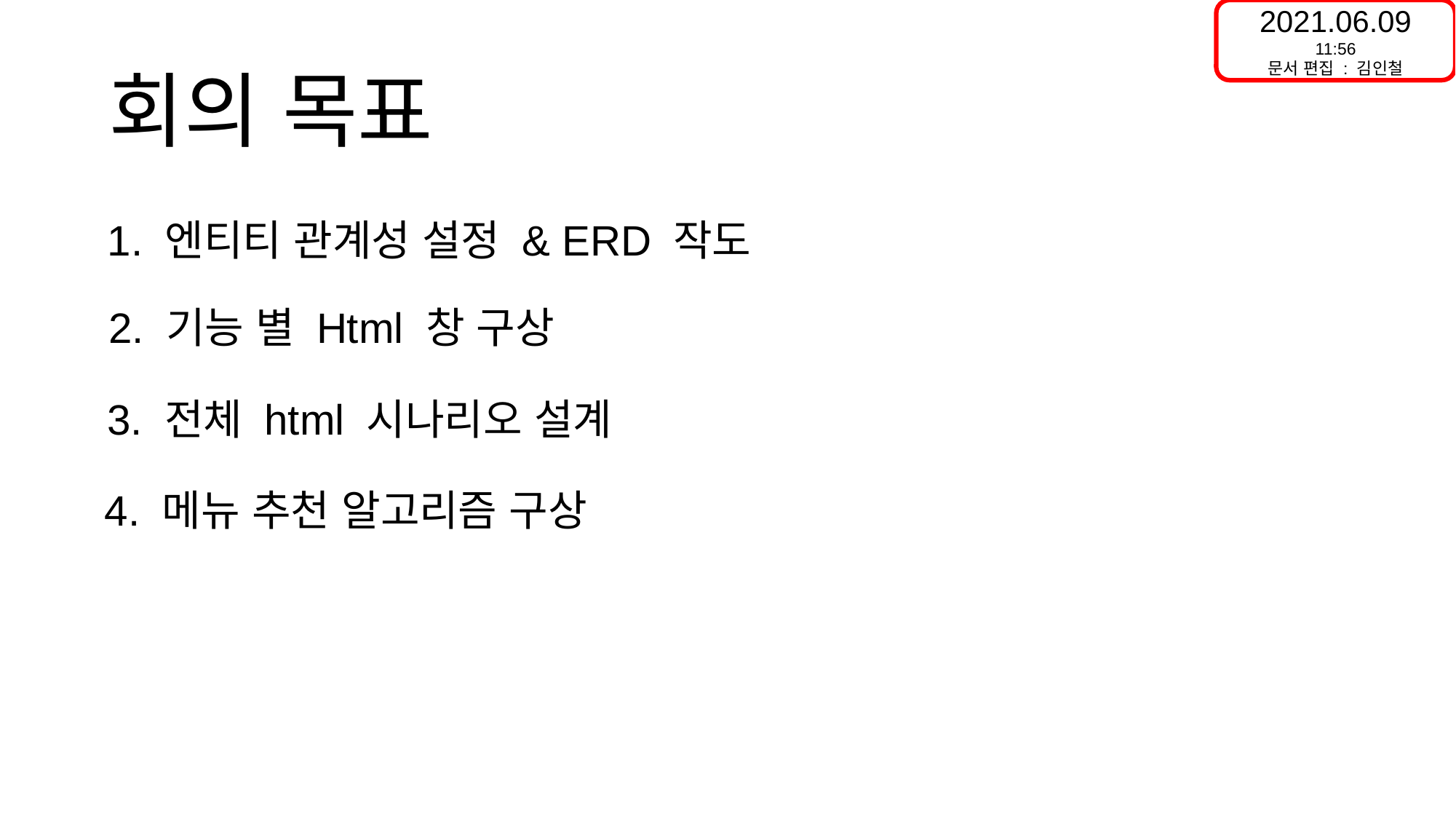

# 회의 목표
2021.06.09
11:56
문서 편집 : 김인철
1. 엔티티 관계성 설정 & ERD 작도
2. 기능 별 Html 창 구상
3. 전체 html 시나리오 설계
4. 메뉴 추천 알고리즘 구상